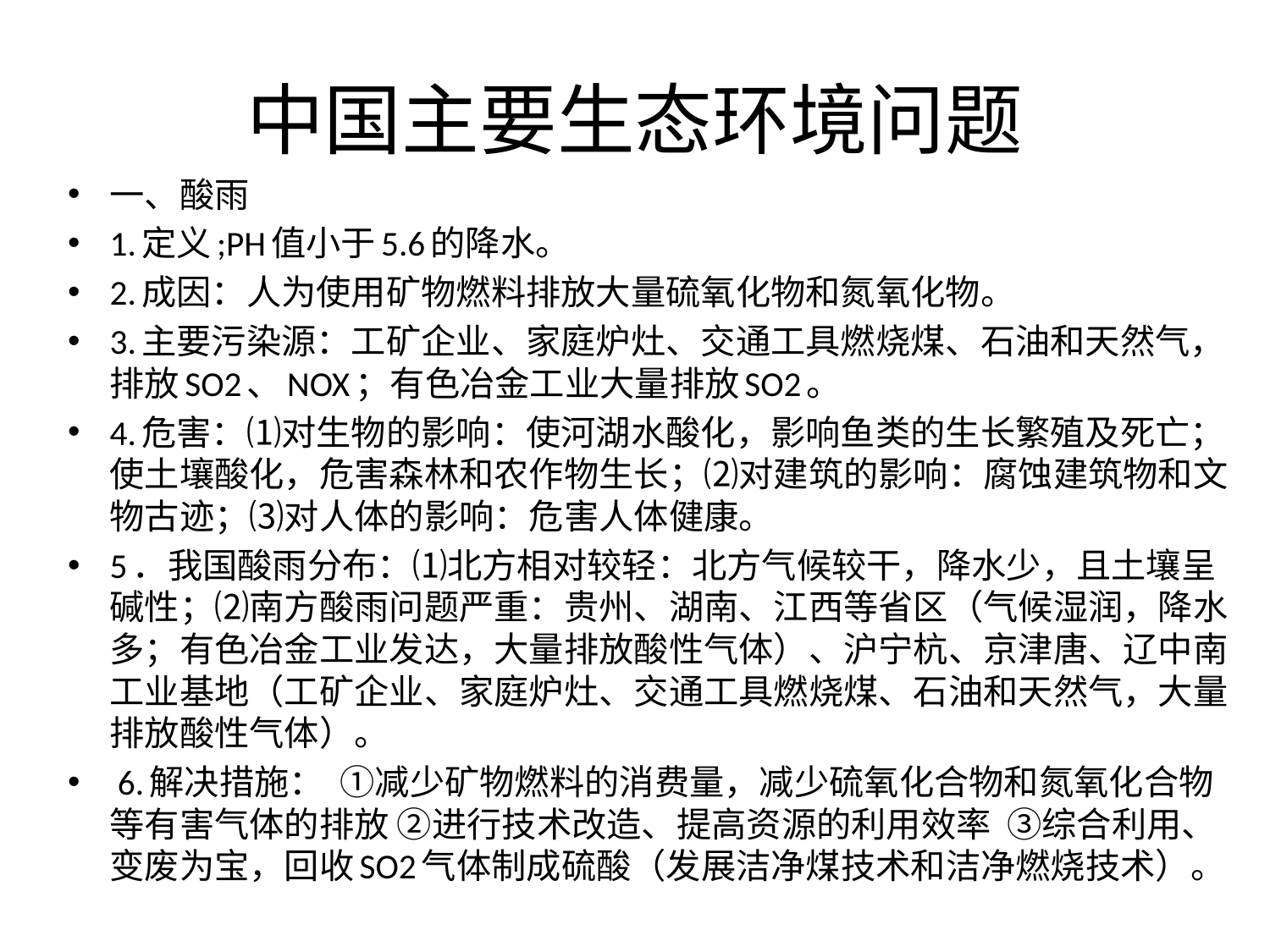

# 中国主要生态环境问题
一、酸雨
1.定义;PH值小于5.6的降水。
2.成因：人为使用矿物燃料排放大量硫氧化物和氮氧化物。
3.主要污染源：工矿企业、家庭炉灶、交通工具燃烧煤、石油和天然气，排放SO2、NOX；有色冶金工业大量排放SO2。
4.危害：⑴对生物的影响：使河湖水酸化，影响鱼类的生长繁殖及死亡；使土壤酸化，危害森林和农作物生长；⑵对建筑的影响：腐蚀建筑物和文物古迹；⑶对人体的影响：危害人体健康。
5．我国酸雨分布：⑴北方相对较轻：北方气候较干，降水少，且土壤呈碱性；⑵南方酸雨问题严重：贵州、湖南、江西等省区（气候湿润，降水多；有色冶金工业发达，大量排放酸性气体）、沪宁杭、京津唐、辽中南工业基地（工矿企业、家庭炉灶、交通工具燃烧煤、石油和天然气，大量排放酸性气体）。
 6.解决措施：  ①减少矿物燃料的消费量，减少硫氧化合物和氮氧化合物等有害气体的排放 ②进行技术改造、提高资源的利用效率  ③综合利用、变废为宝，回收SO2气体制成硫酸（发展洁净煤技术和洁净燃烧技术）。